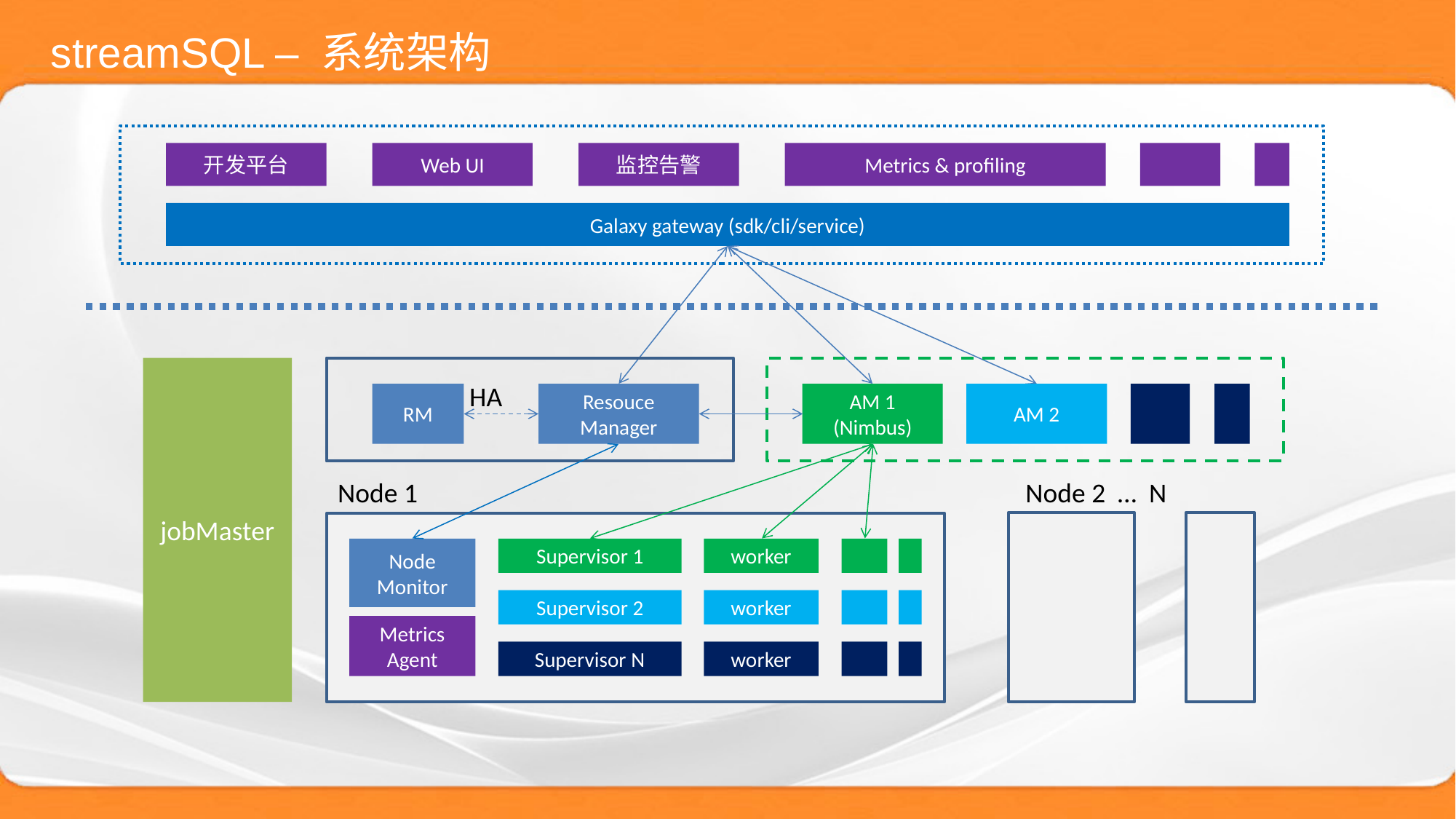

# streamSQL – 系统架构

开发平台
Web UI
监控告警
Metrics & profiling

Galaxy gateway (sdk/cli/service)

AM 1
(Nimbus)
AM 2

jobMaster

HA
RM
Resouce Manager
Node 1

Node Monitor
Supervisor 1
worker

Supervisor 2
worker

Metrics Agent
Supervisor N
worker

Node 2  …  N